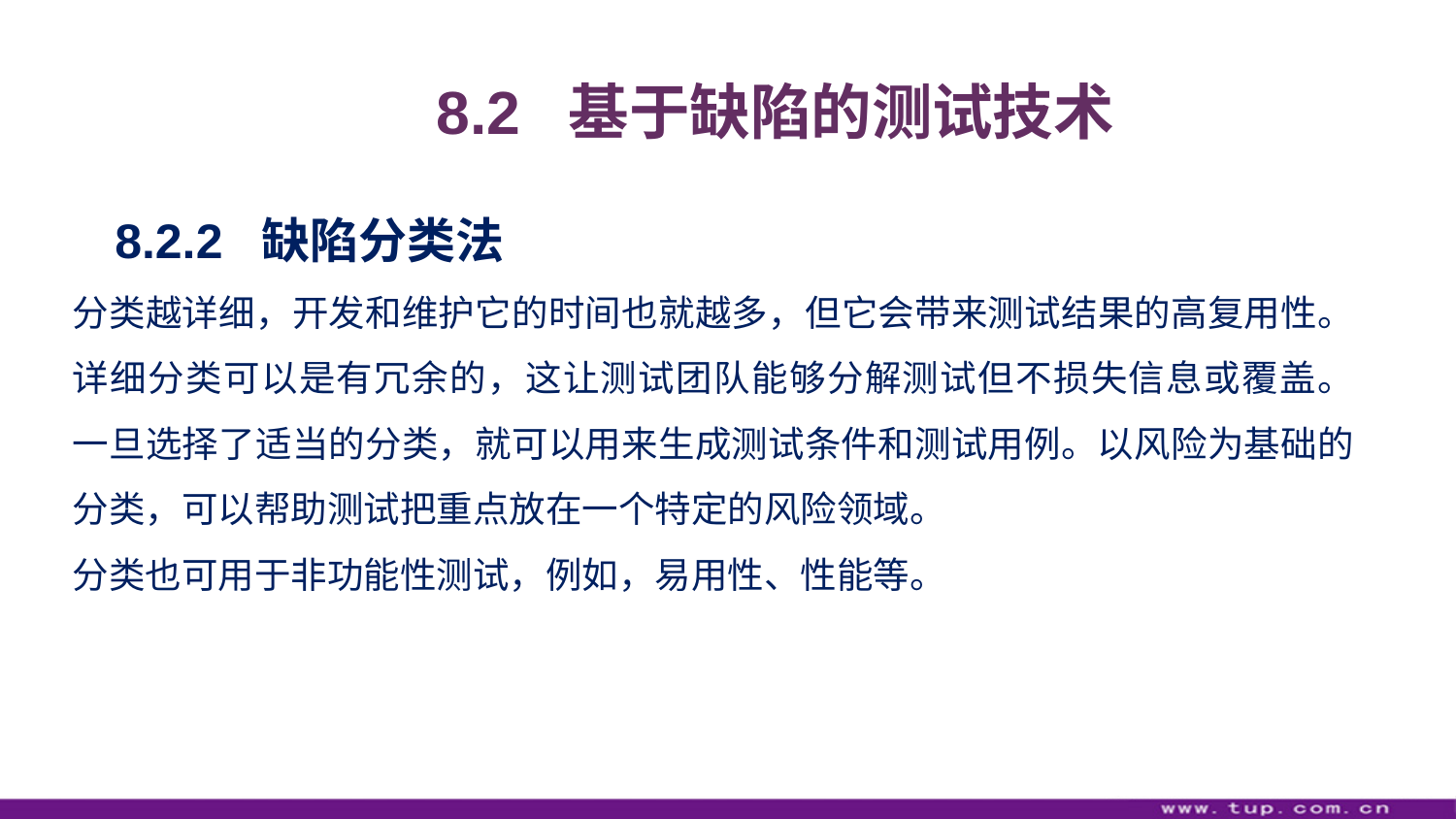

8.2  基于缺陷的测试技术

8.2.2  缺陷分类法
分类越详细，开发和维护它的时间也就越多，但它会带来测试结果的高复用性。详细分类可以是有冗余的，这让测试团队能够分解测试但不损失信息或覆盖。 一旦选择了适当的分类，就可以用来生成测试条件和测试用例。以风险为基础的分类，可以帮助测试把重点放在一个特定的风险领域。
分类也可用于非功能性测试，例如，易用性、性能等。